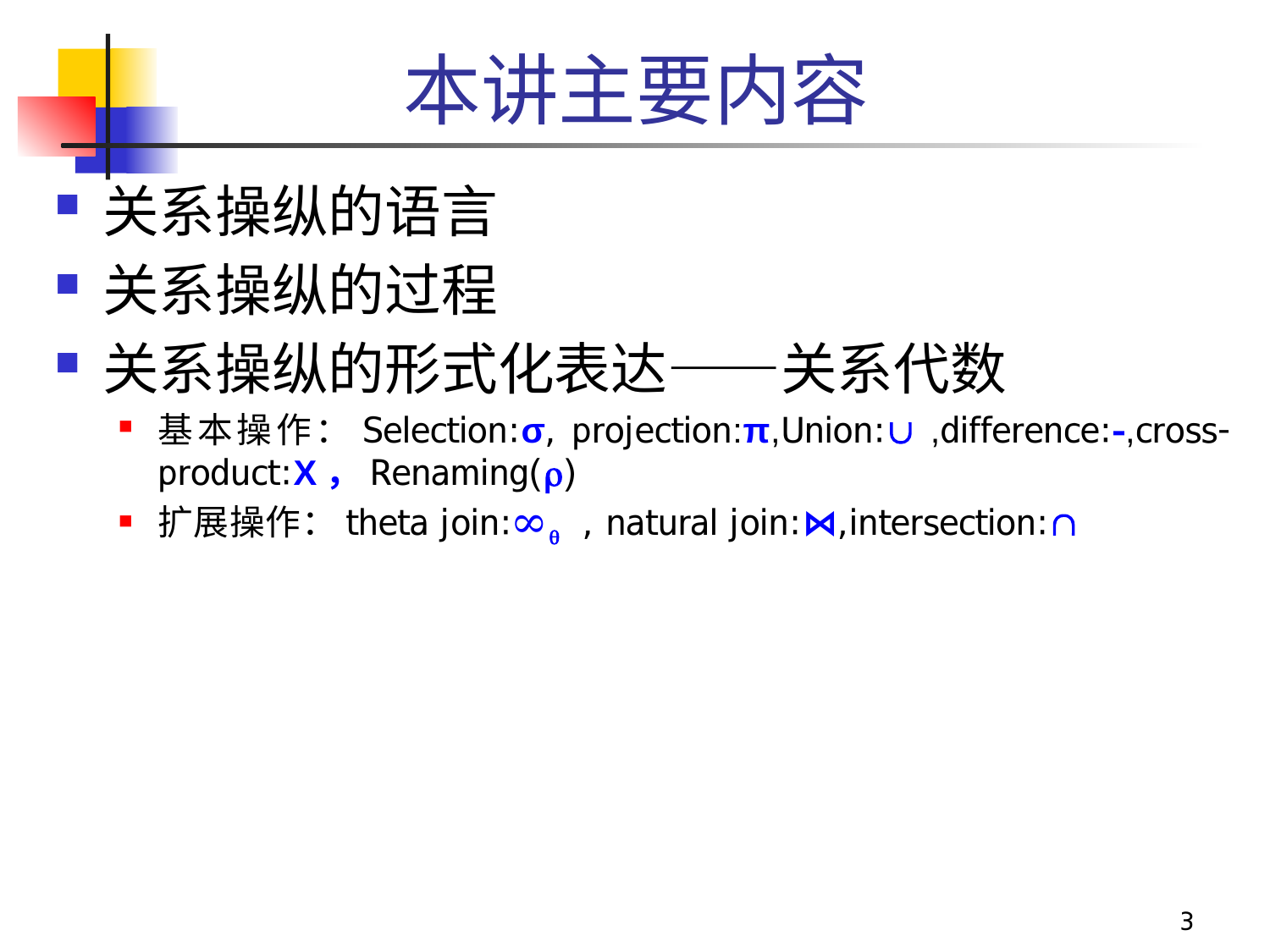

# 本讲主要内容
关系操纵的语言
关系操纵的过程
关系操纵的形式化表达——关系代数
基本操作：Selection:σ, projection:π,Union:∪ ,difference:−,cross-product:X，Renaming(ρ)
扩展操作：theta join:∞θ  , natural join:⋈,intersection:∩

3